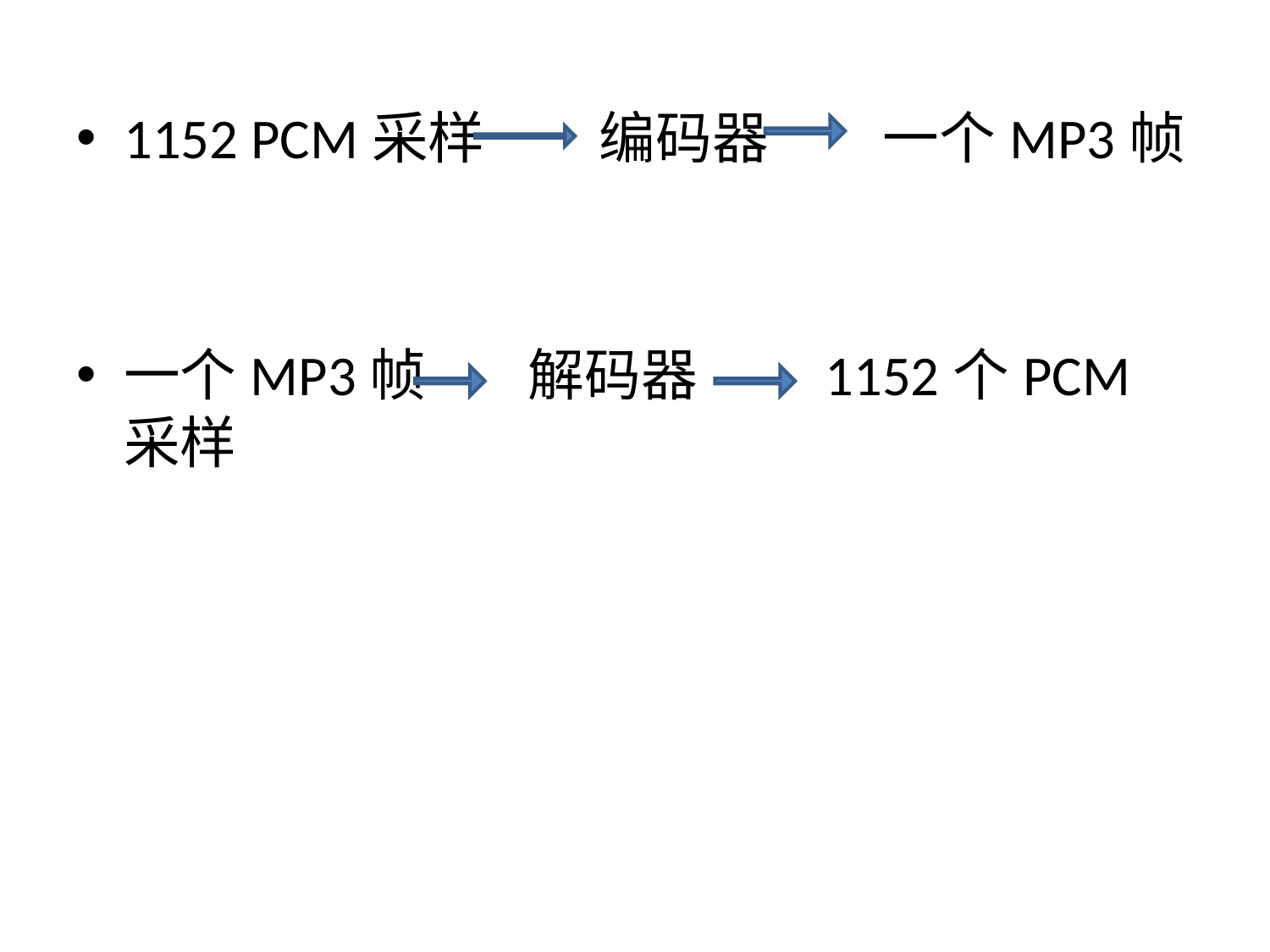

1152 PCM采样         编码器         一个MP3帧

一个MP3帧        解码器         1152个PCM采样